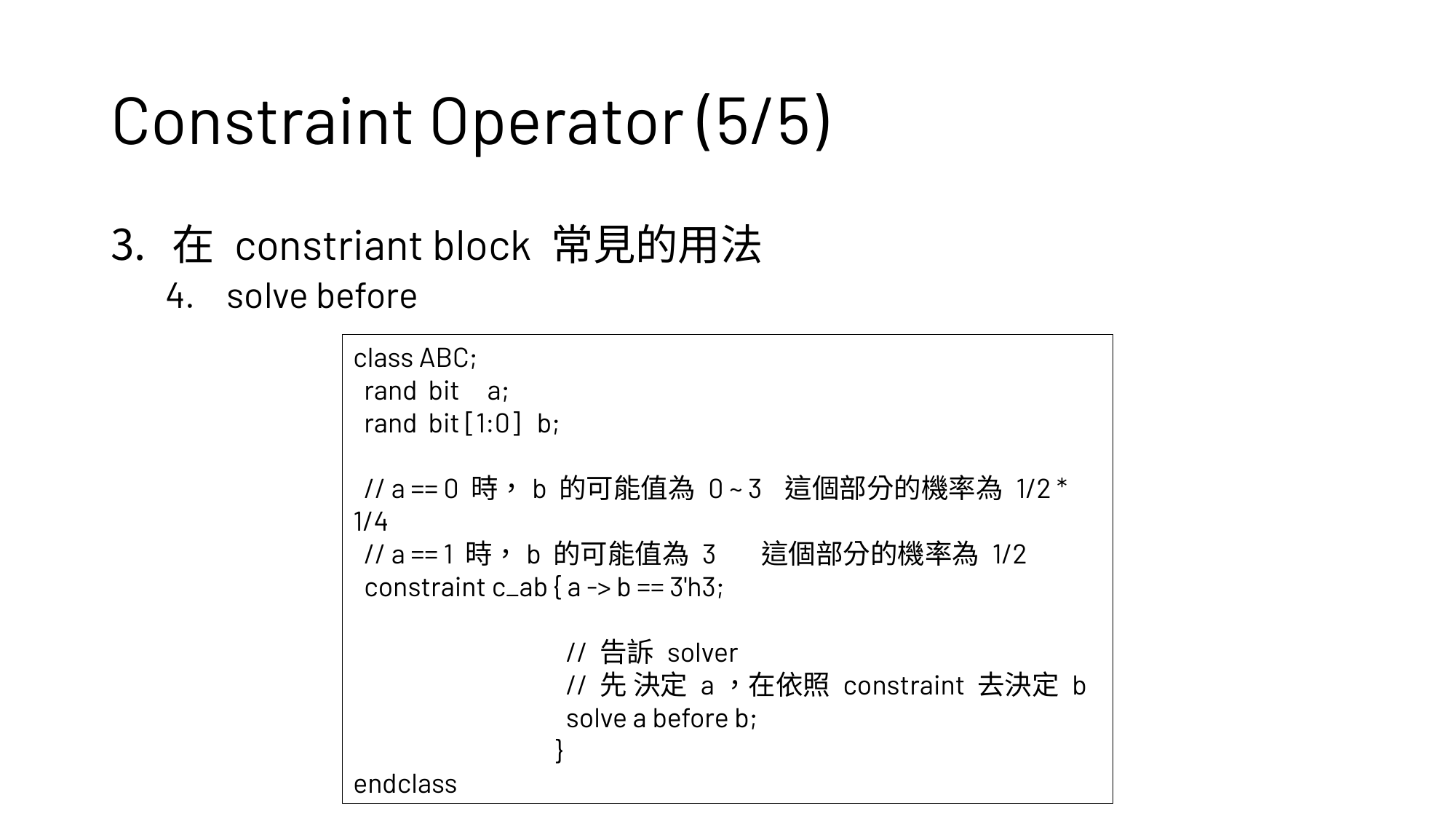

# Constraint Operator (5/5)
在 constriant block 常見的用法
solve before

class ABC;
  rand  bit     a;
  rand  bit [1:0]   b;

  // a == 0 時，b 的可能值為 0 ~ 3   這個部分的機率為 1/2 * 1/4
  // a == 1 時，b 的可能值為 3       這個部分的機率為 1/2
  constraint c_ab { a -> b == 3'h3;
                                       // 告訴 solver
                                       // 先 決定 a，在依照 constraint 去決定 b
                                       solve a before b;
                                     }
endclass